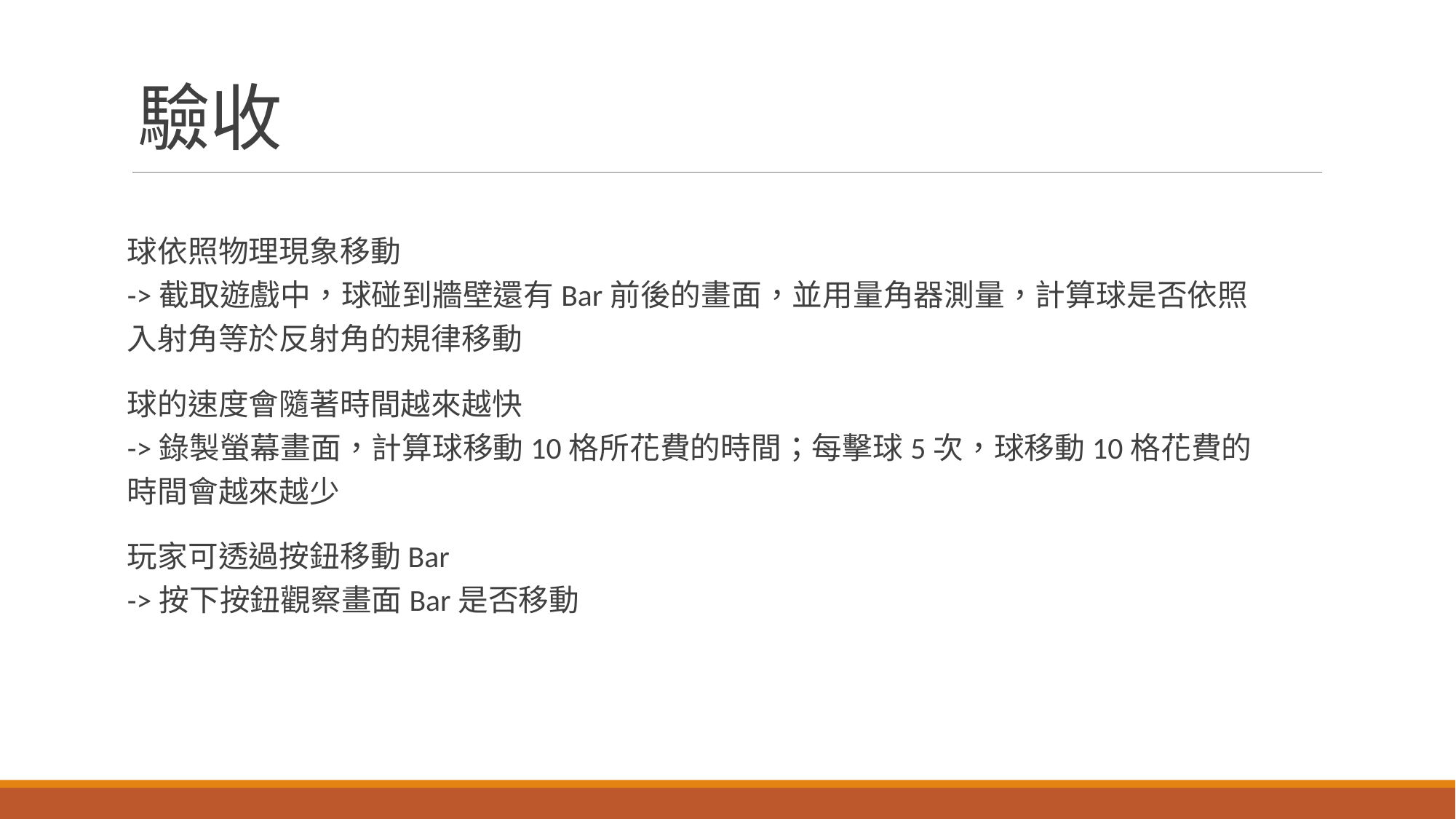

# 驗收
球依照物理現象移動
->截取遊戲中，球碰到牆壁還有Bar前後的畫面，並用量角器測量，計算球是否依照入射角等於反射角的規律移動
球的速度會隨著時間越來越快
->錄製螢幕畫面，計算球移動10格所花費的時間；每擊球5次，球移動10格花費的時間會越來越少
玩家可透過按鈕移動Bar
->按下按鈕觀察畫面Bar是否移動